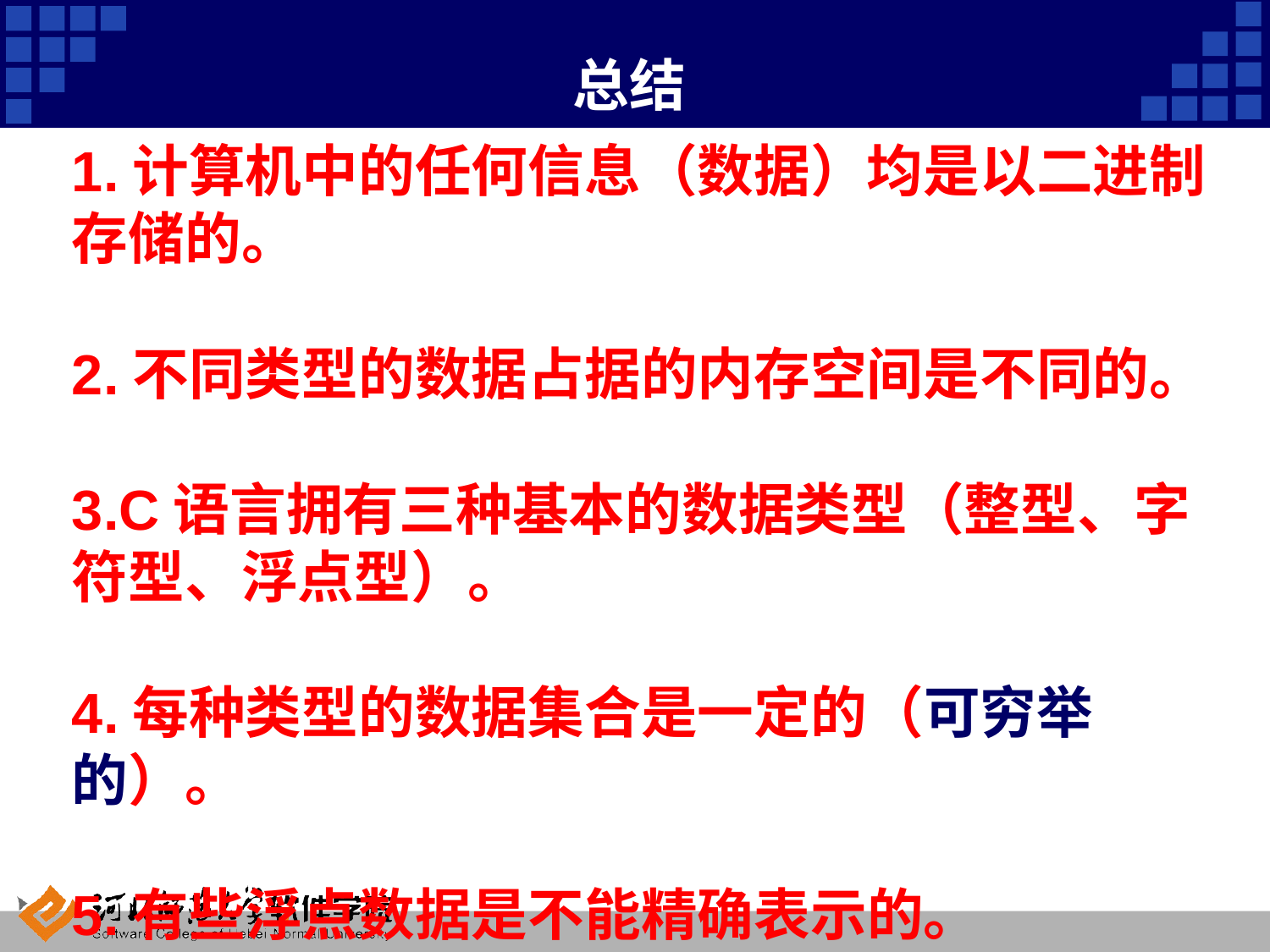

# 总结
1.计算机中的任何信息（数据）均是以二进制存储的。

2.不同类型的数据占据的内存空间是不同的。

3.C语言拥有三种基本的数据类型（整型、字符型、浮点型）。

4.每种类型的数据集合是一定的（可穷举的）。

5.有些浮点数据是不能精确表示的。